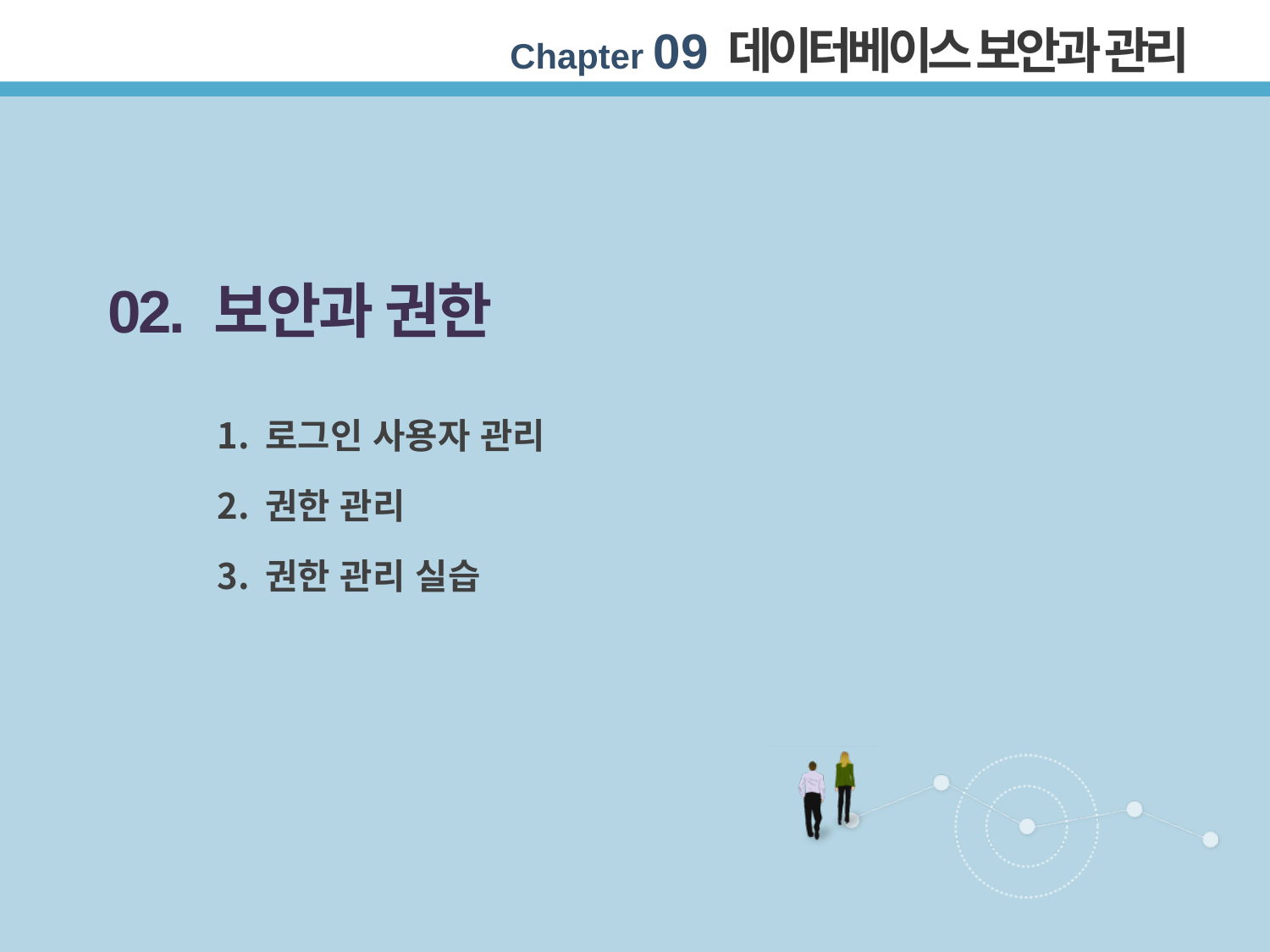

02. 보안과 권한
로그인 사용자 관리
권한 관리
권한 관리 실습